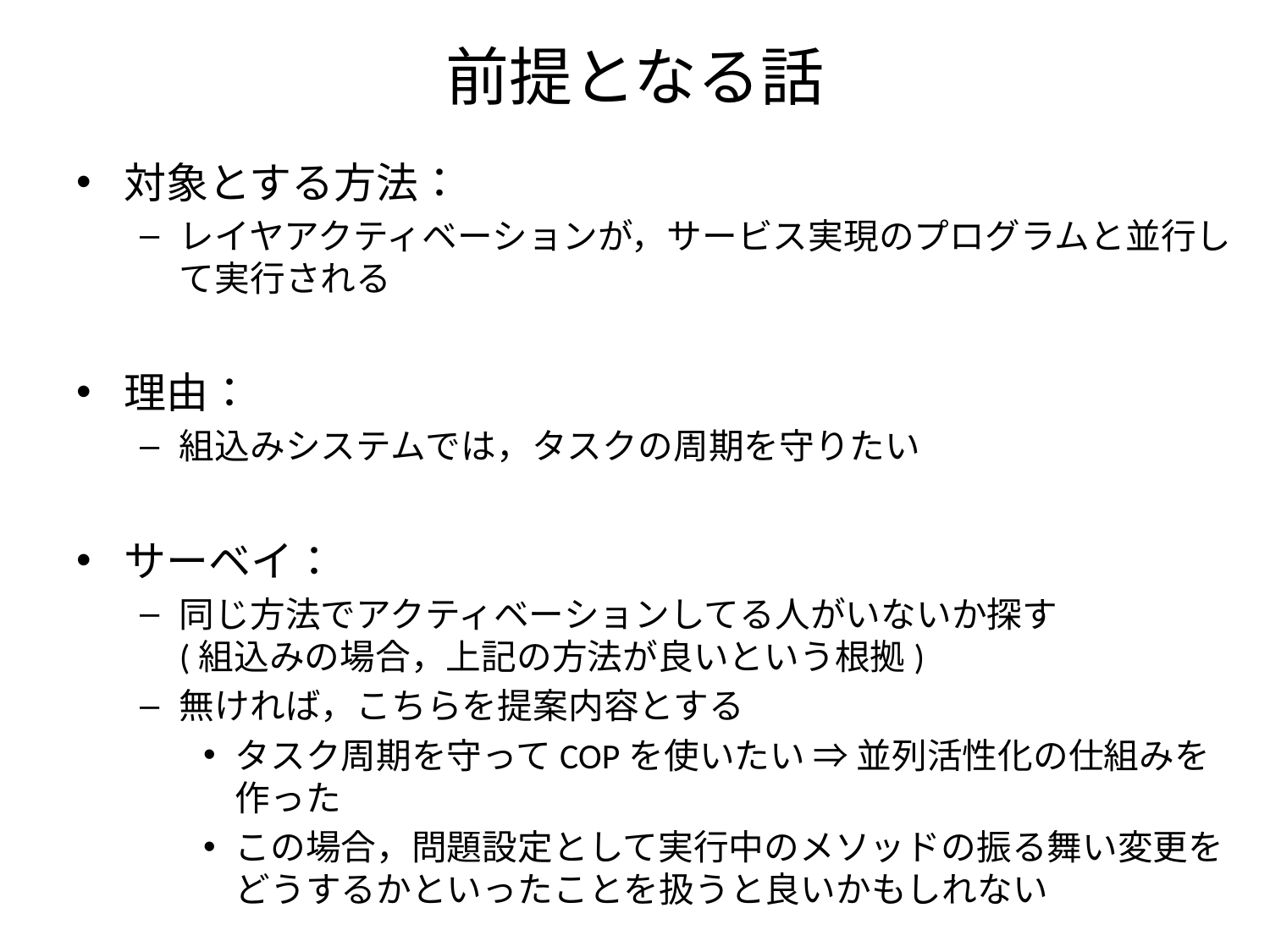

# 前提となる話
対象とする方法：
レイヤアクティベーションが，サービス実現のプログラムと並行して実行される

理由：
組込みシステムでは，タスクの周期を守りたい

サーベイ：
同じ方法でアクティベーションしてる人がいないか探す
(組込みの場合，上記の方法が良いという根拠)
無ければ，こちらを提案内容とする
タスク周期を守ってCOPを使いたい ⇒ 並列活性化の仕組みを作った
この場合，問題設定として実行中のメソッドの振る舞い変更をどうするかといったことを扱うと良いかもしれない